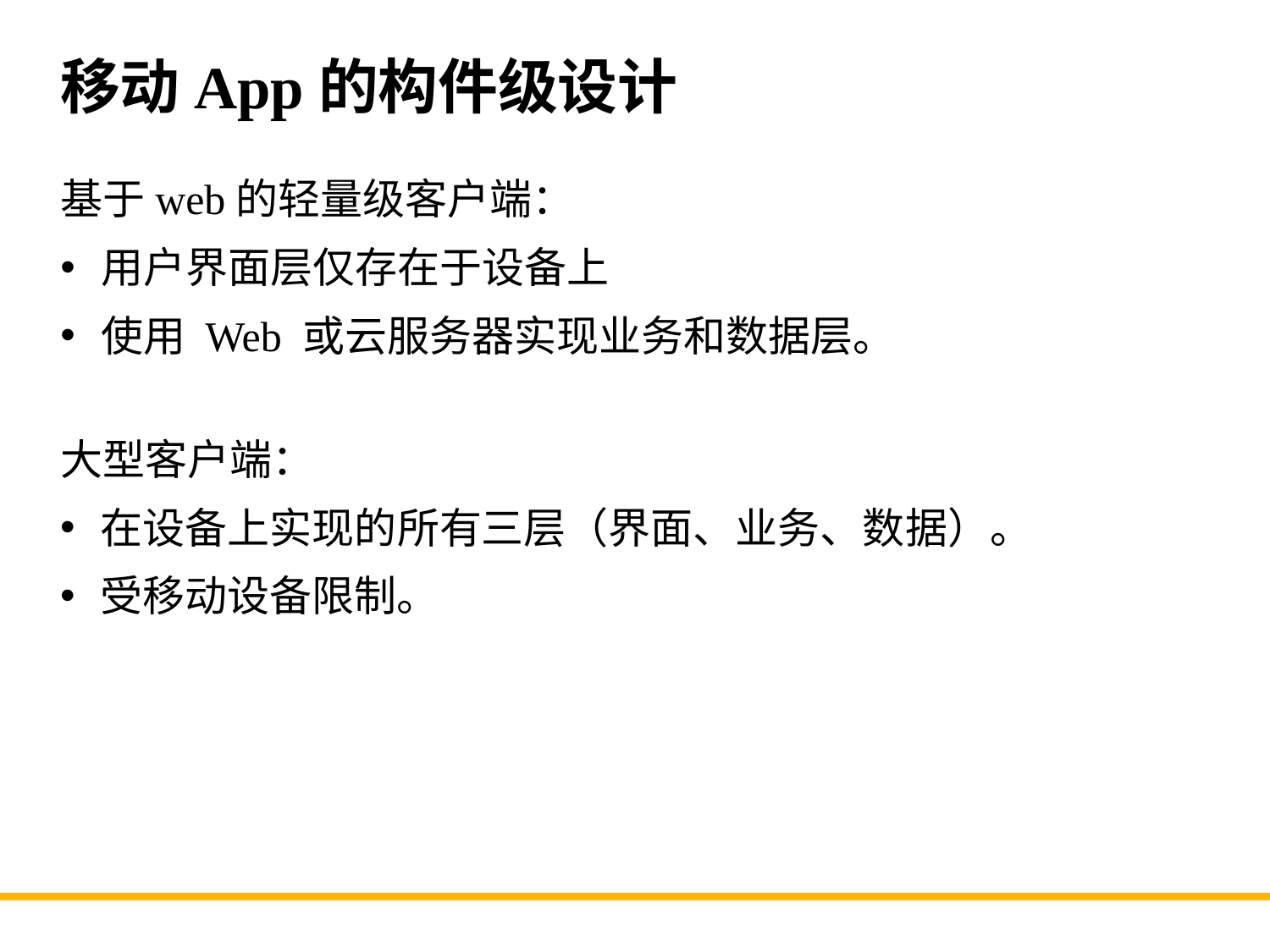

# 移动App的构件级设计
基于web的轻量级客户端：
用户界面层仅存在于设备上
使用 Web 或云服务器实现业务和数据层。
大型客户端：
在设备上实现的所有三层（界面、业务、数据）。
受移动设备限制。